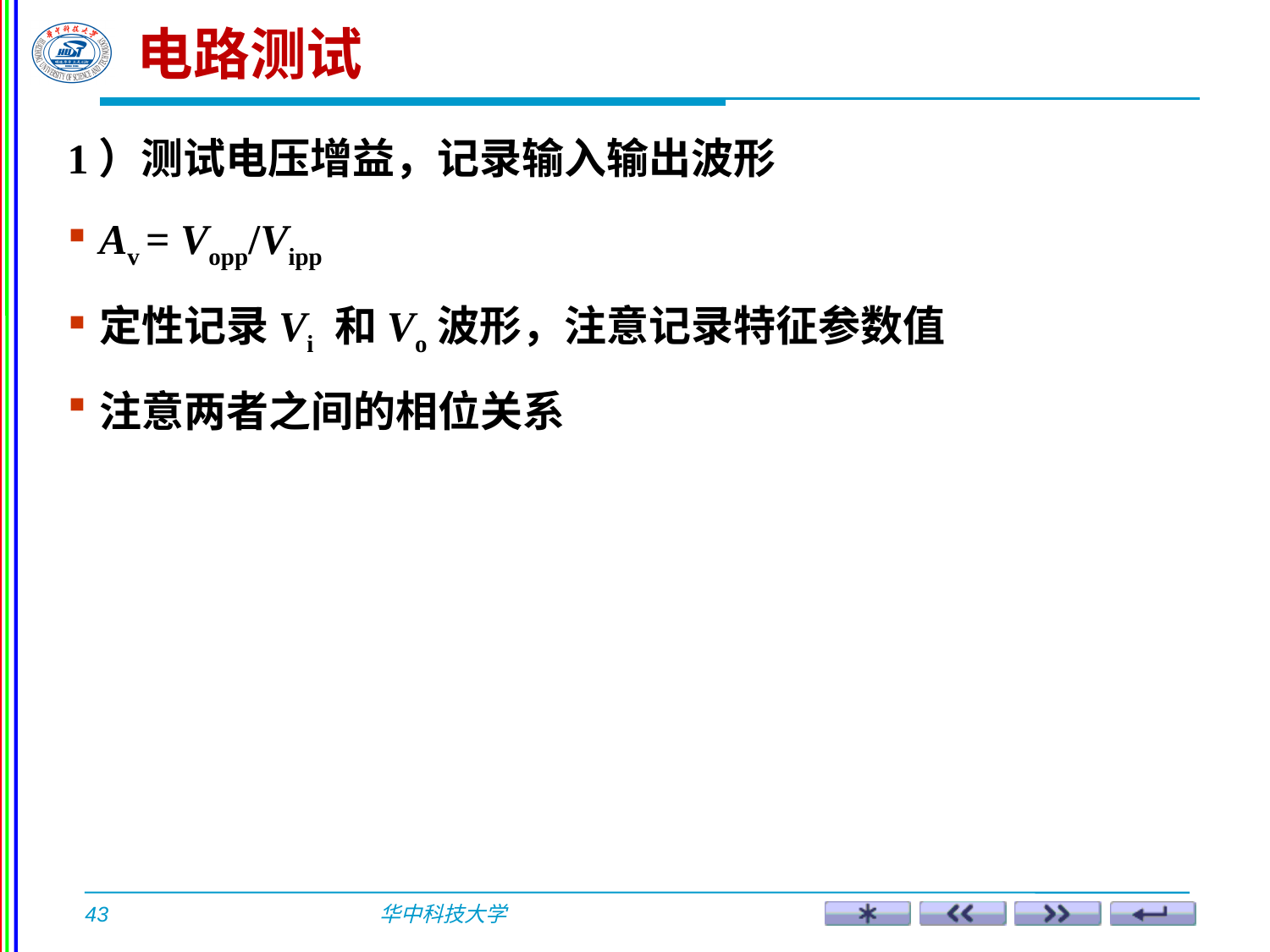

电路测试
1）测试电压增益，记录输入输出波形
Av = Vopp/Vipp
定性记录Vi 和Vo波形，注意记录特征参数值
注意两者之间的相位关系